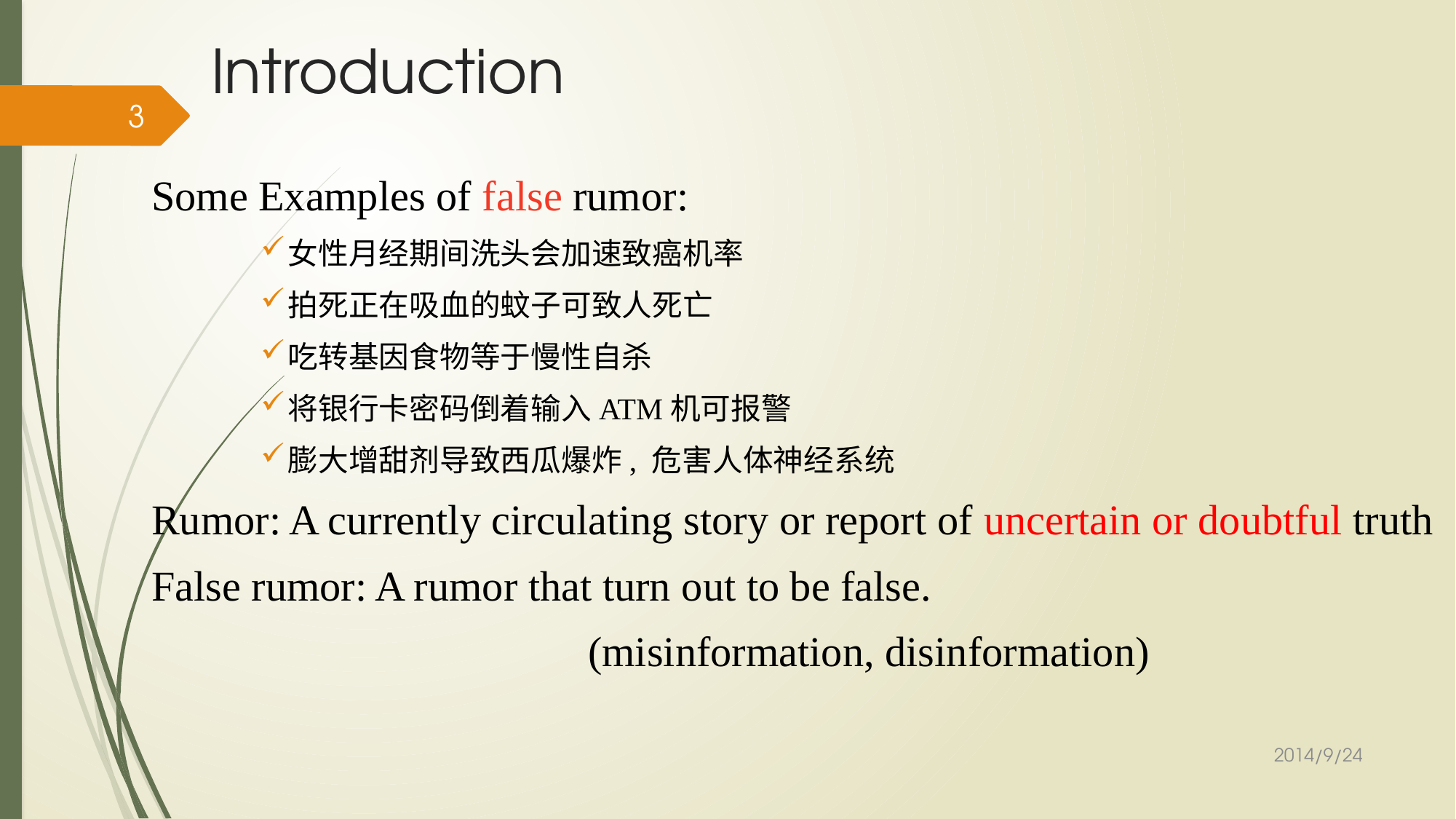

# Introduction
3
Some Examples of false rumor:
女性月经期间洗头会加速致癌机率
拍死正在吸血的蚊子可致人死亡
吃转基因食物等于慢性自杀
将银行卡密码倒着输入ATM机可报警
膨大增甜剂导致西瓜爆炸, 危害人体神经系统
Rumor: A currently circulating story or report of uncertain or doubtful truth
False rumor: A rumor that turn out to be false.
				(misinformation, disinformation)
2014/9/24